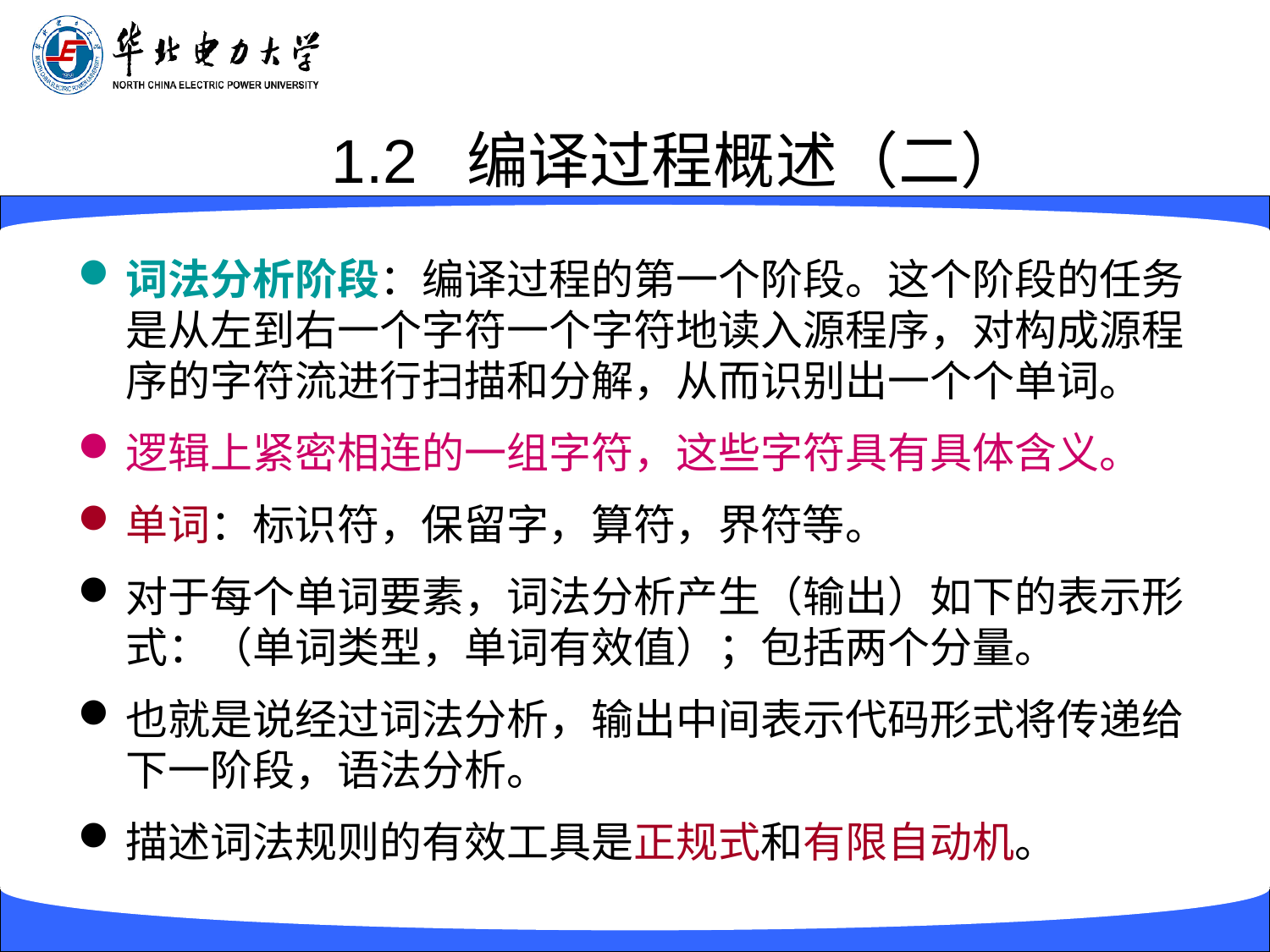

# 1.2  编译过程概述（二）
词法分析阶段：编译过程的第一个阶段。这个阶段的任务是从左到右一个字符一个字符地读入源程序，对构成源程序的字符流进行扫描和分解，从而识别出一个个单词。
逻辑上紧密相连的一组字符，这些字符具有具体含义。
单词：标识符，保留字，算符，界符等。
对于每个单词要素，词法分析产生（输出）如下的表示形式：（单词类型，单词有效值）；包括两个分量。
也就是说经过词法分析，输出中间表示代码形式将传递给下一阶段，语法分析。
描述词法规则的有效工具是正规式和有限自动机。